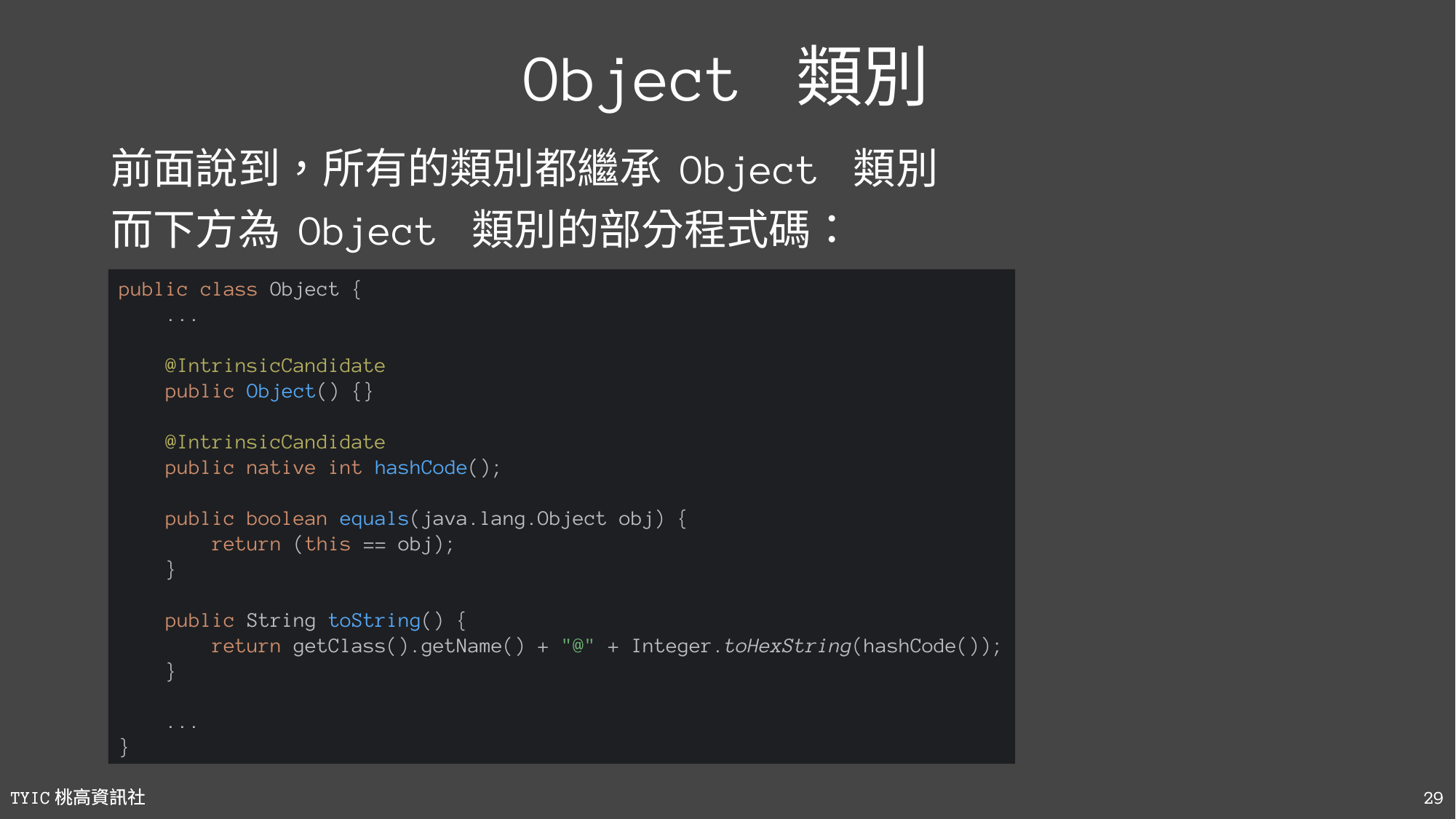

# Object 類別
前面說到，所有的類別都繼承 Object 類別
而下方為 Object 類別的部分程式碼：
public class Object {
    ...
    @IntrinsicCandidate
    public Object() {}
    @IntrinsicCandidate
    public native int hashCode();
    public boolean equals(java.lang.Object obj) {
        return (this == obj);
    }
    public String toString() {
        return getClass().getName() + "@" + Integer.toHexString(hashCode());
    }

    ...
}